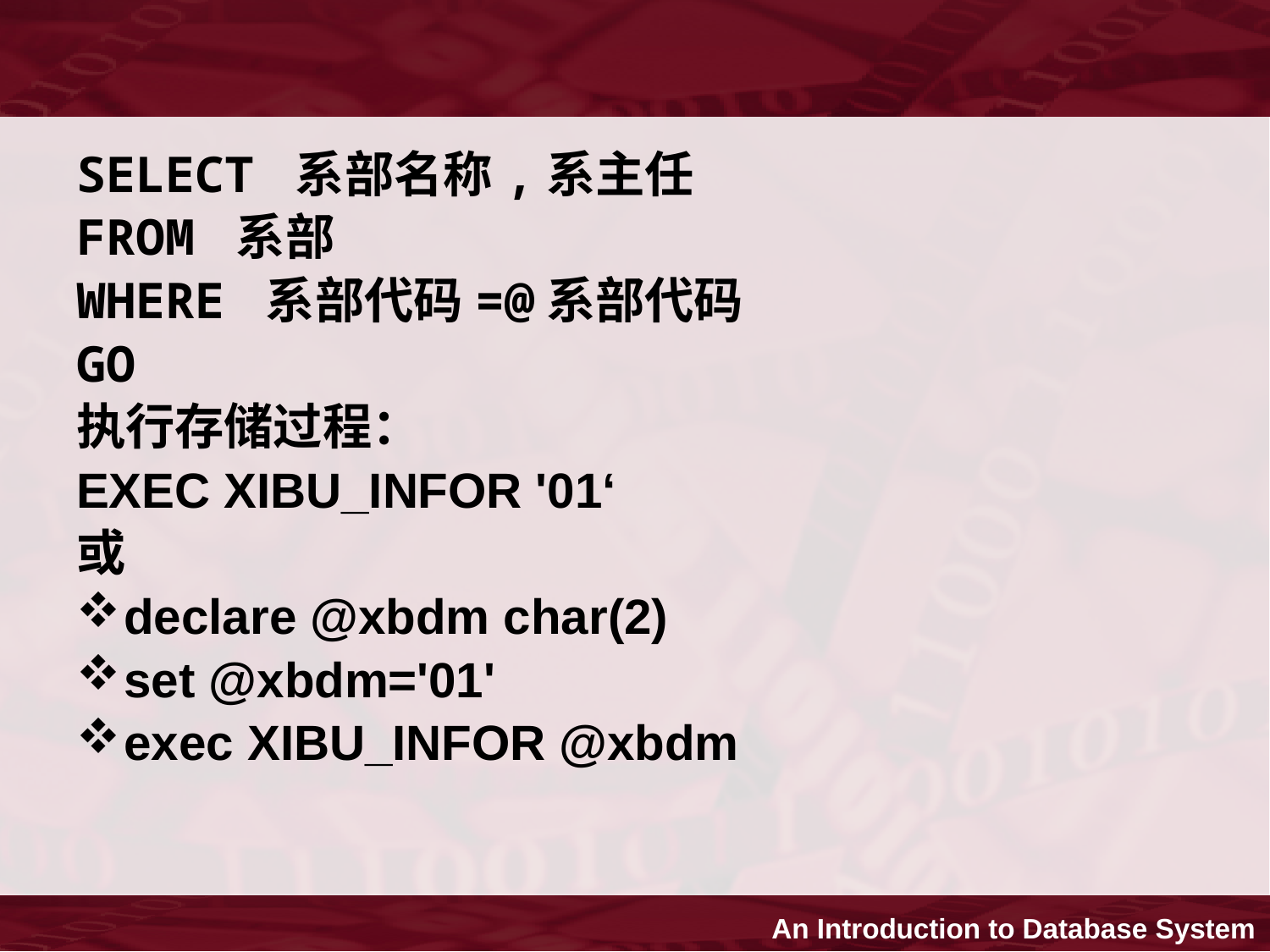

SELECT 系部名称,系主任
FROM 系部
WHERE 系部代码=@系部代码
GO
执行存储过程：
EXEC XIBU_INFOR '01‘
或
declare @xbdm char(2)
set @xbdm='01'
exec XIBU_INFOR @xbdm